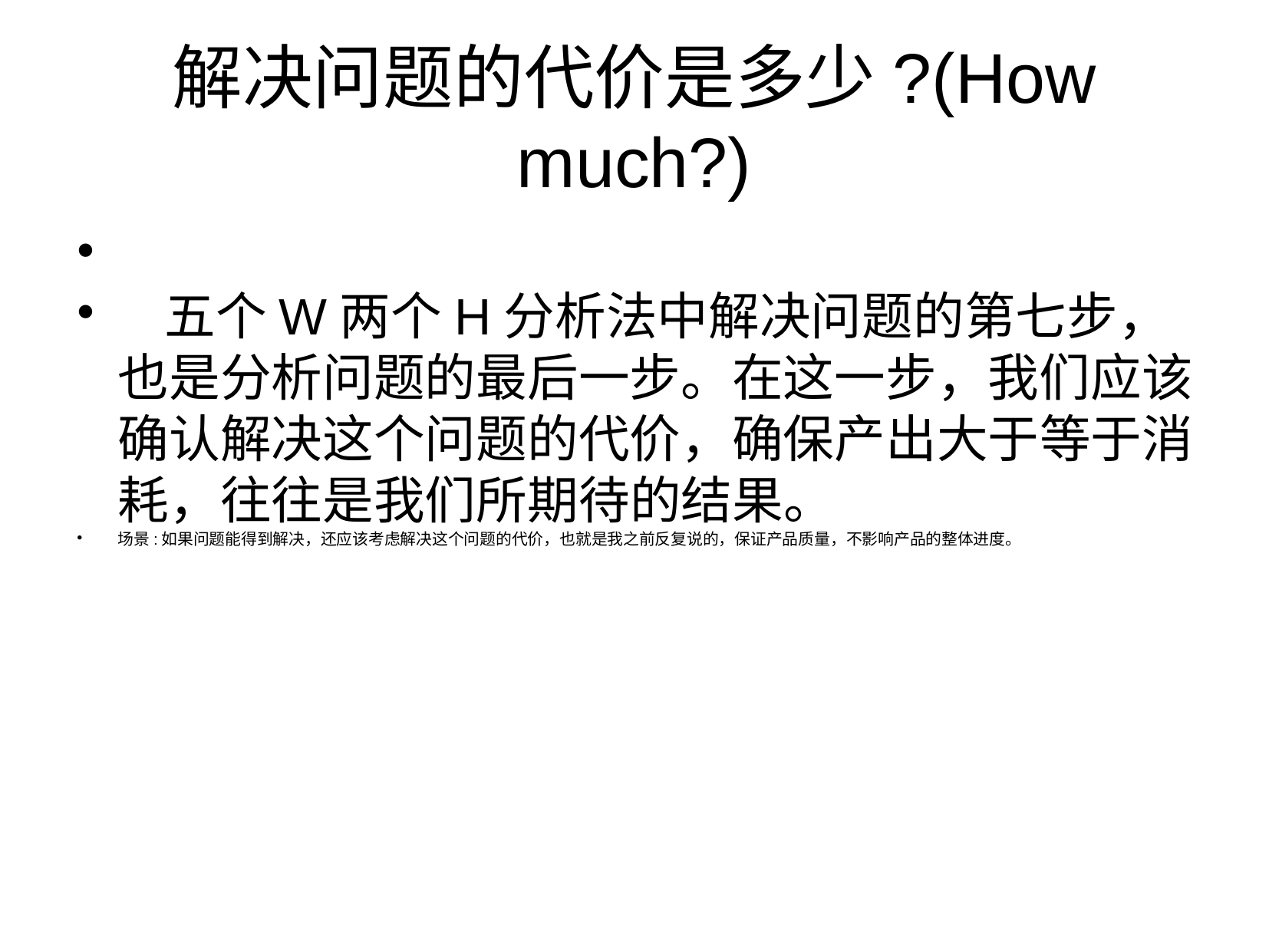

解决问题的代价是多少?(How much?)

   五个W两个H分析法中解决问题的第七步，也是分析问题的最后一步。在这一步，我们应该确认解决这个问题的代价，确保产出大于等于消耗，往往是我们所期待的结果。
场景:如果问题能得到解决，还应该考虑解决这个问题的代价，也就是我之前反复说的，保证产品质量，不影响产品的整体进度。